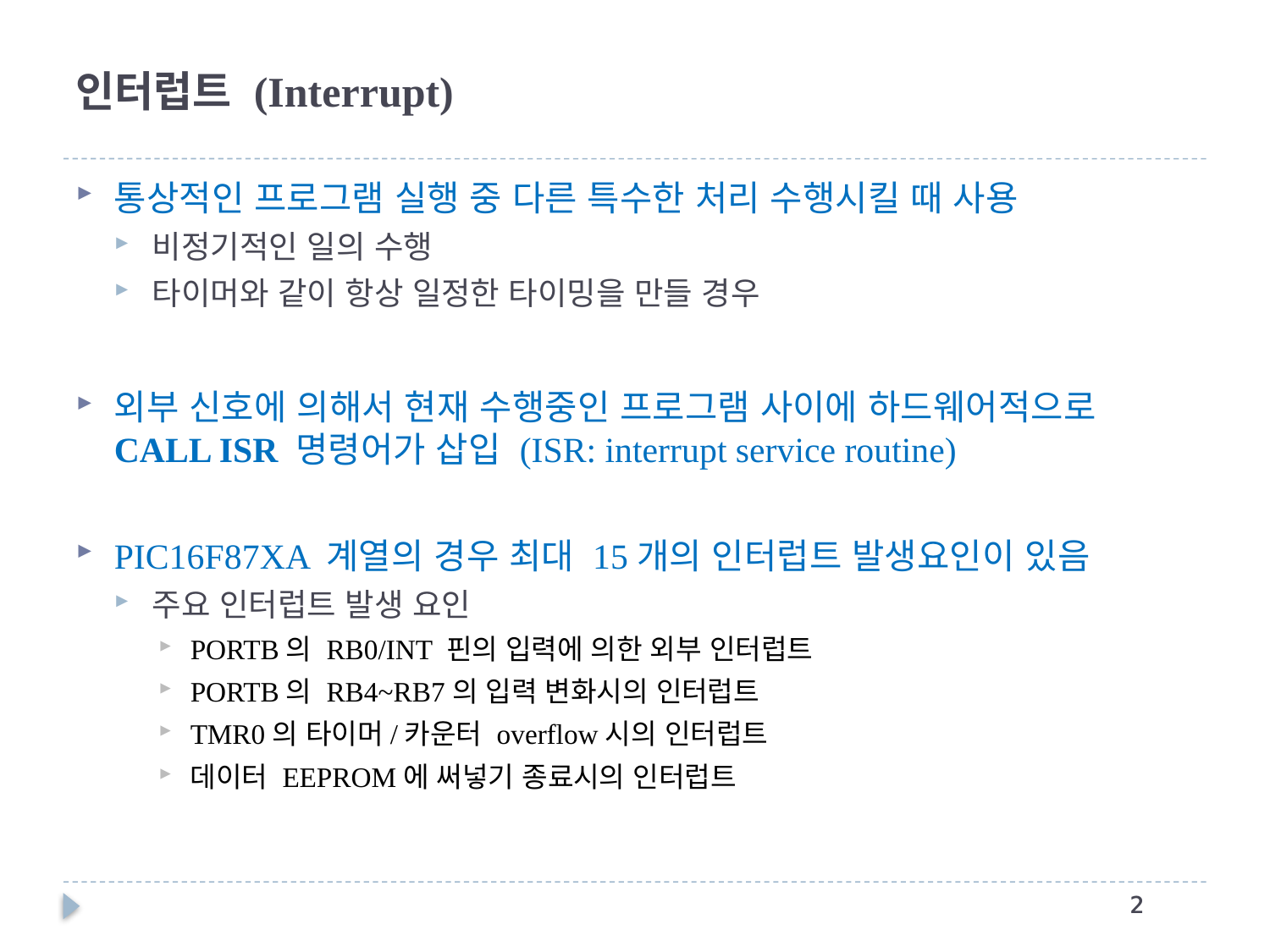

# 인터럽트 (Interrupt)
통상적인 프로그램 실행 중 다른 특수한 처리 수행시킬 때 사용
비정기적인 일의 수행
타이머와 같이 항상 일정한 타이밍을 만들 경우

외부 신호에 의해서 현재 수행중인 프로그램 사이에 하드웨어적으로 CALL ISR 명령어가 삽입 (ISR: interrupt service routine)

PIC16F87XA 계열의 경우 최대 15개의 인터럽트 발생요인이 있음
주요 인터럽트 발생 요인
PORTB의 RB0/INT 핀의 입력에 의한 외부 인터럽트
PORTB의 RB4~RB7의 입력 변화시의 인터럽트
TMR0의 타이머/카운터 overflow시의 인터럽트
데이터 EEPROM에 써넣기 종료시의 인터럽트
2